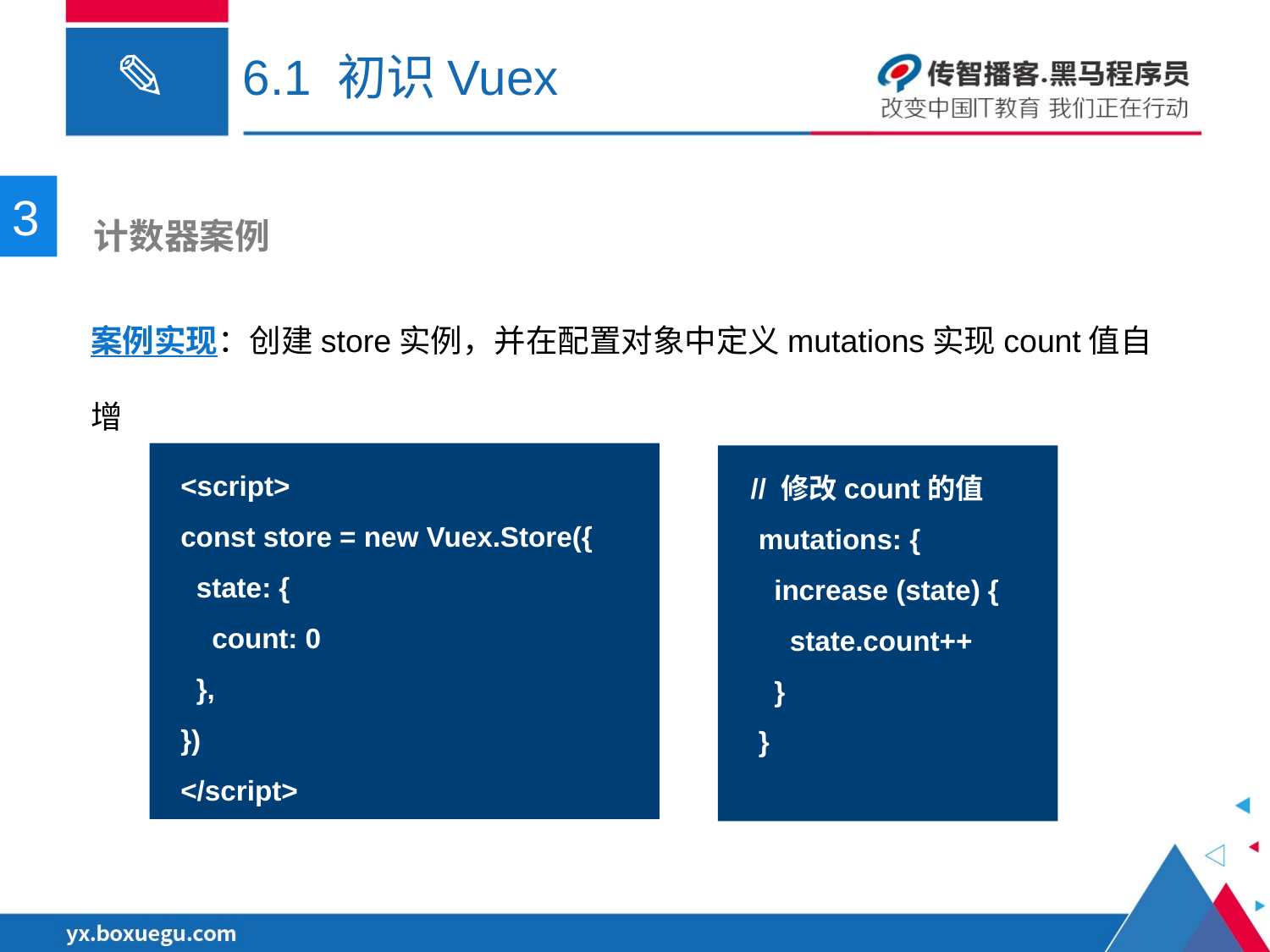

# 6.1 初识Vuex

3
  计数器案例
案例实现：创建store实例，并在配置对象中定义mutations实现count值自增

<script>
const store = new Vuex.Store({
  state: {
    count: 0
  },
})
</script>

 // 修改count的值
  mutations: {
    increase (state) {
      state.count++
    }
  }